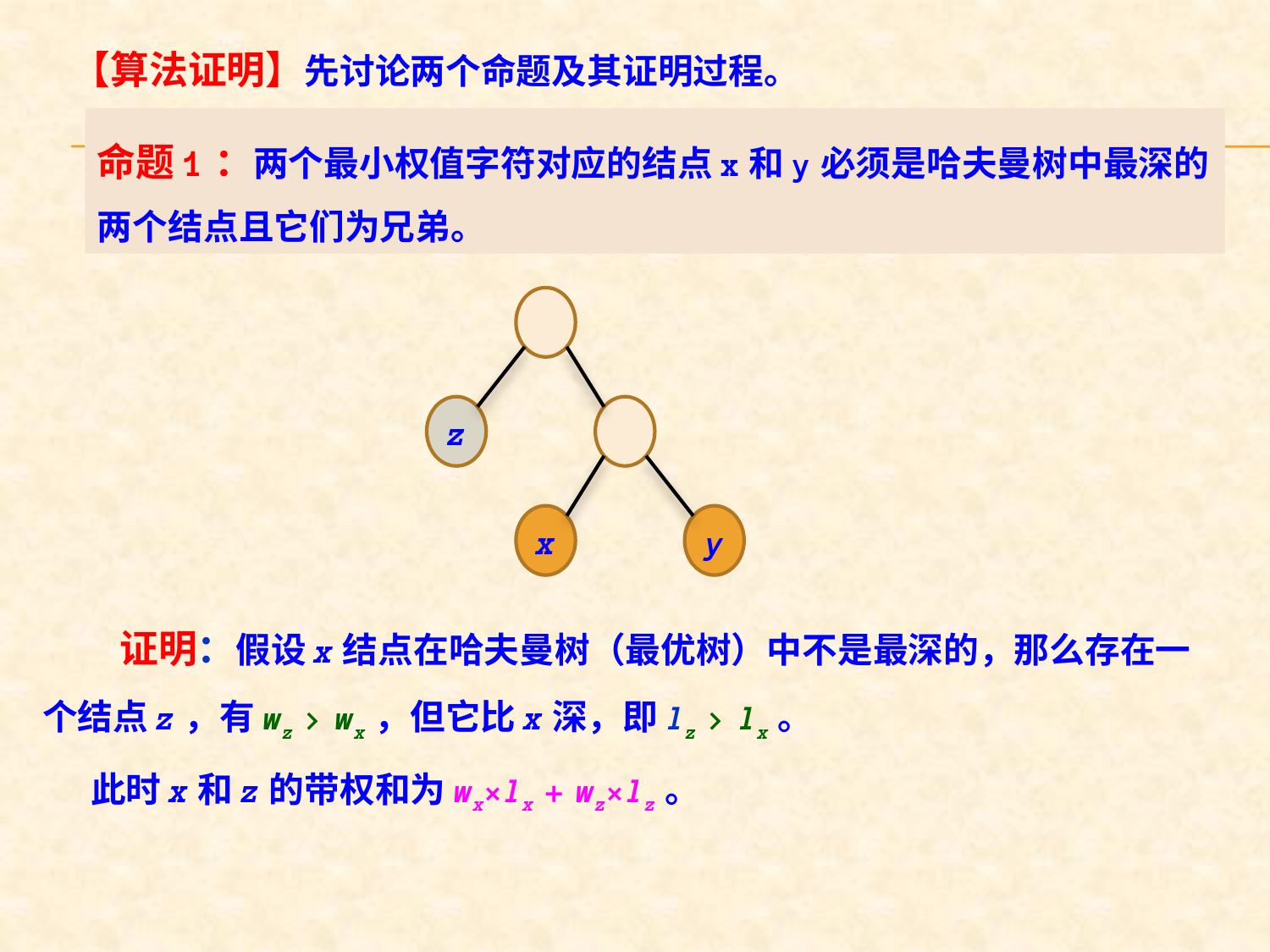

【算法证明】先讨论两个命题及其证明过程。
命题1：两个最小权值字符对应的结点x和y必须是哈夫曼树中最深的两个结点且它们为兄弟。

z

x
y
　　证明：假设x结点在哈夫曼树（最优树）中不是最深的，那么存在一个结点z，有wz > wx，但它比x深，即lz > lx。
     此时x和z的带权和为wx×lx + wz×lz。